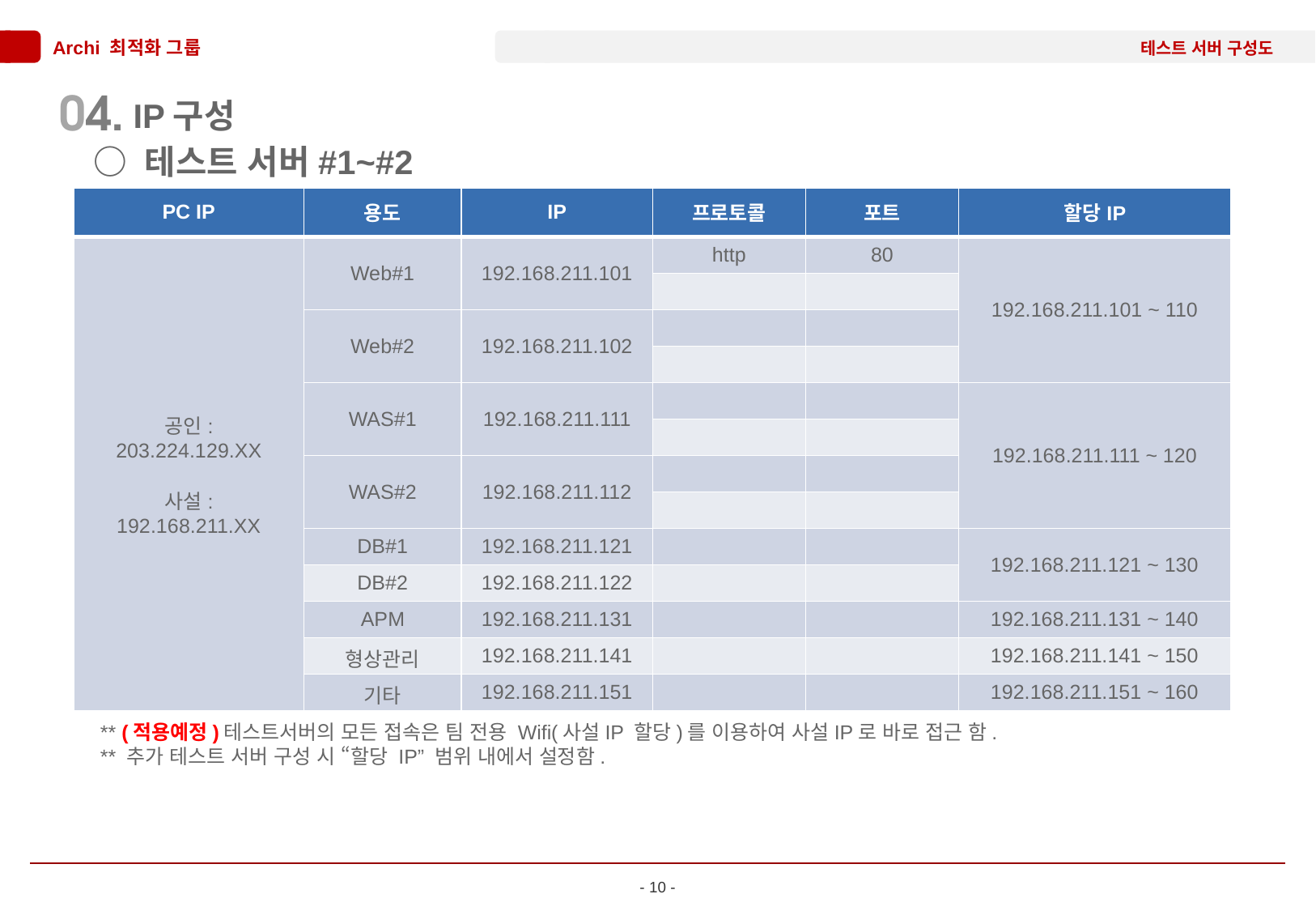

04.
IP구성
○ 테스트 서버#1~#2
| PC IP | 용도 | IP | 프로토콜 | 포트 | 할당IP |
| --- | --- | --- | --- | --- | --- |
| 공인: 203.224.129.XX 사설: 192.168.211.XX | Web#1 | 192.168.211.101 | http | 80 | 192.168.211.101 ~ 110 |
|  |  |  |  |  |  |
|  | Web#2 | 192.168.211.102 |  |  |  |
|  |  |  |  |  |  |
|  | WAS#1 | 192.168.211.111 |  |  | 192.168.211.111 ~ 120 |
|  |  |  |  |  |  |
|  | WAS#2 | 192.168.211.112 |  |  |  |
|  |  |  |  |  |  |
|  | DB#1 | 192.168.211.121 |  |  | 192.168.211.121 ~ 130 |
|  | DB#2 | 192.168.211.122 |  |  |  |
|  | APM | 192.168.211.131 |  |  | 192.168.211.131 ~ 140 |
|  | 형상관리 | 192.168.211.141 |  |  | 192.168.211.141 ~ 150 |
|  | 기타 | 192.168.211.151 |  |  | 192.168.211.151 ~ 160 |
** (적용예정)테스트서버의 모든 접속은 팀 전용 Wifi(사설IP 할당)를 이용하여 사설IP로 바로 접근 함.
** 추가 테스트 서버 구성 시 “할당 IP” 범위 내에서 설정함.